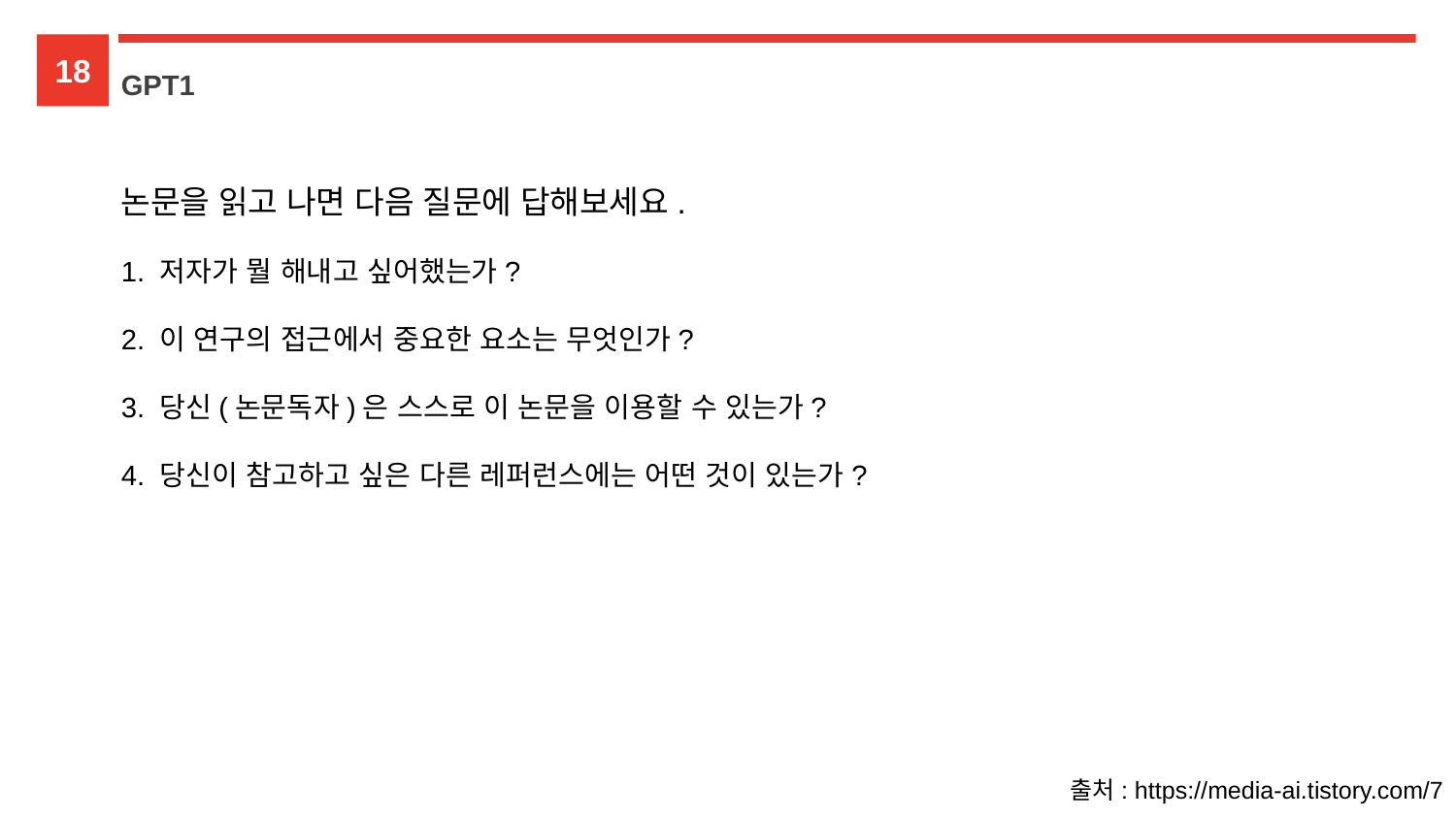

18

GPT1
논문을 읽고 나면 다음 질문에 답해보세요.
 
1. 저자가 뭘 해내고 싶어했는가?
 
2. 이 연구의 접근에서 중요한 요소는 무엇인가?
 
3. 당신(논문독자)은 스스로 이 논문을 이용할 수 있는가? 
 
4. 당신이 참고하고 싶은 다른 레퍼런스에는 어떤 것이 있는가?
출처: https://media-ai.tistory.com/7